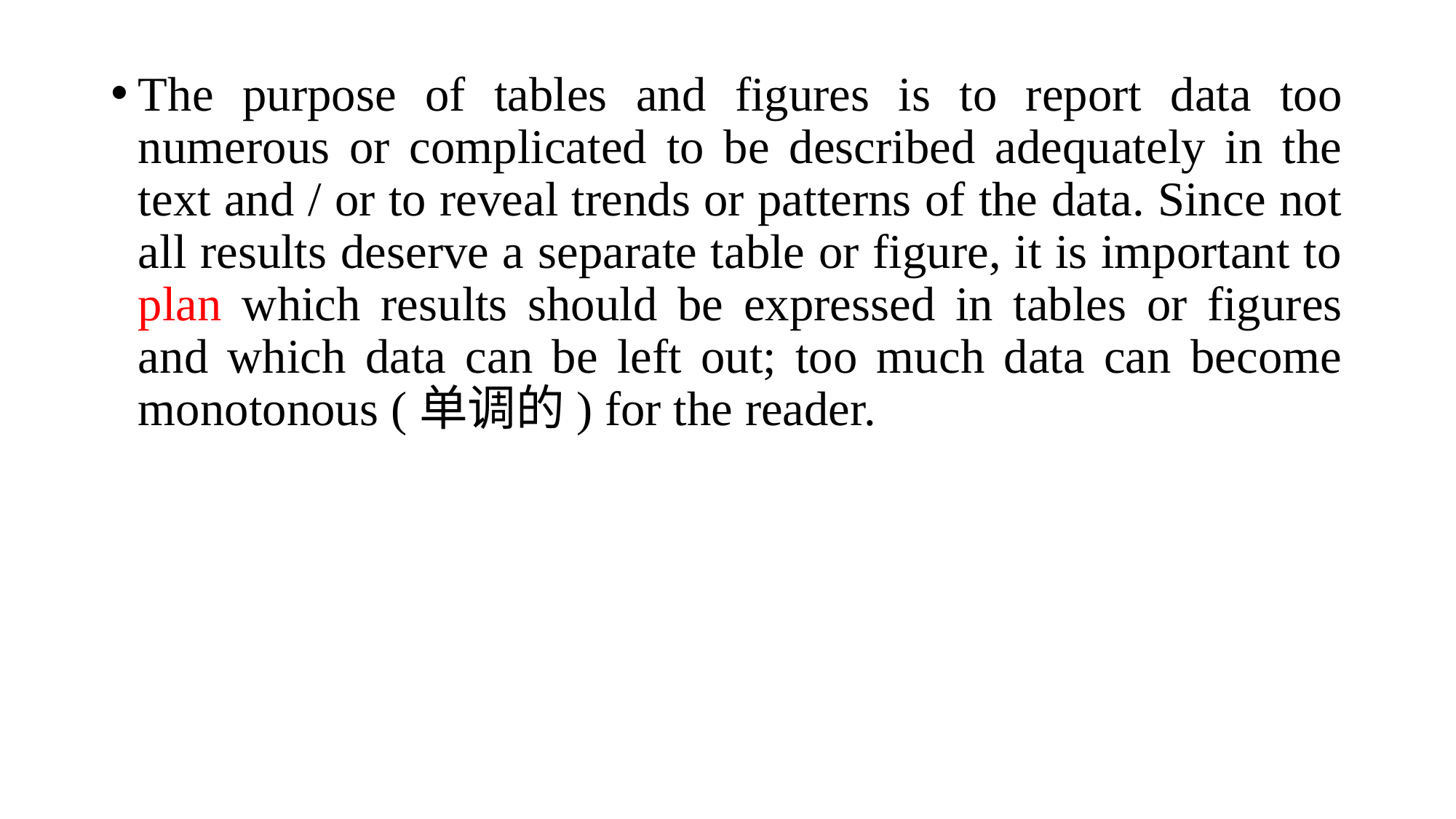

The purpose of tables and figures is to report data too numerous or complicated to be described adequately in the text and / or to reveal trends or patterns of the data. Since not all results deserve a separate table or figure, it is important to plan which results should be expressed in tables or figures and which data can be left out; too much data can become monotonous (单调的) for the reader.